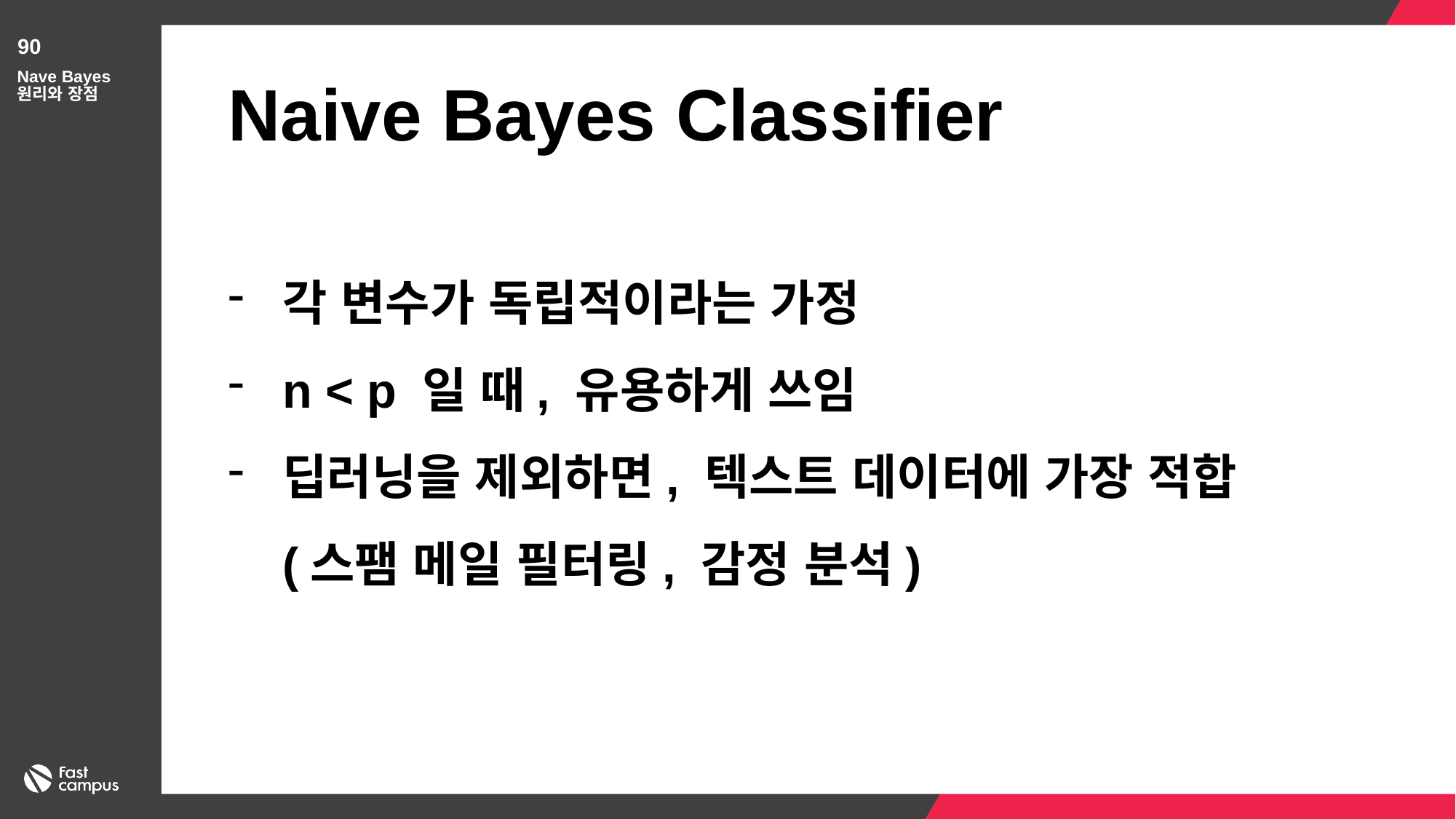

90
Nave Bayes 원리와 장점
Naive Bayes Classifier

각 변수가 독립적이라는 가정
n < p 일 때, 유용하게 쓰임
딥러닝을 제외하면, 텍스트 데이터에 가장 적합
(스팸 메일 필터링, 감정 분석)